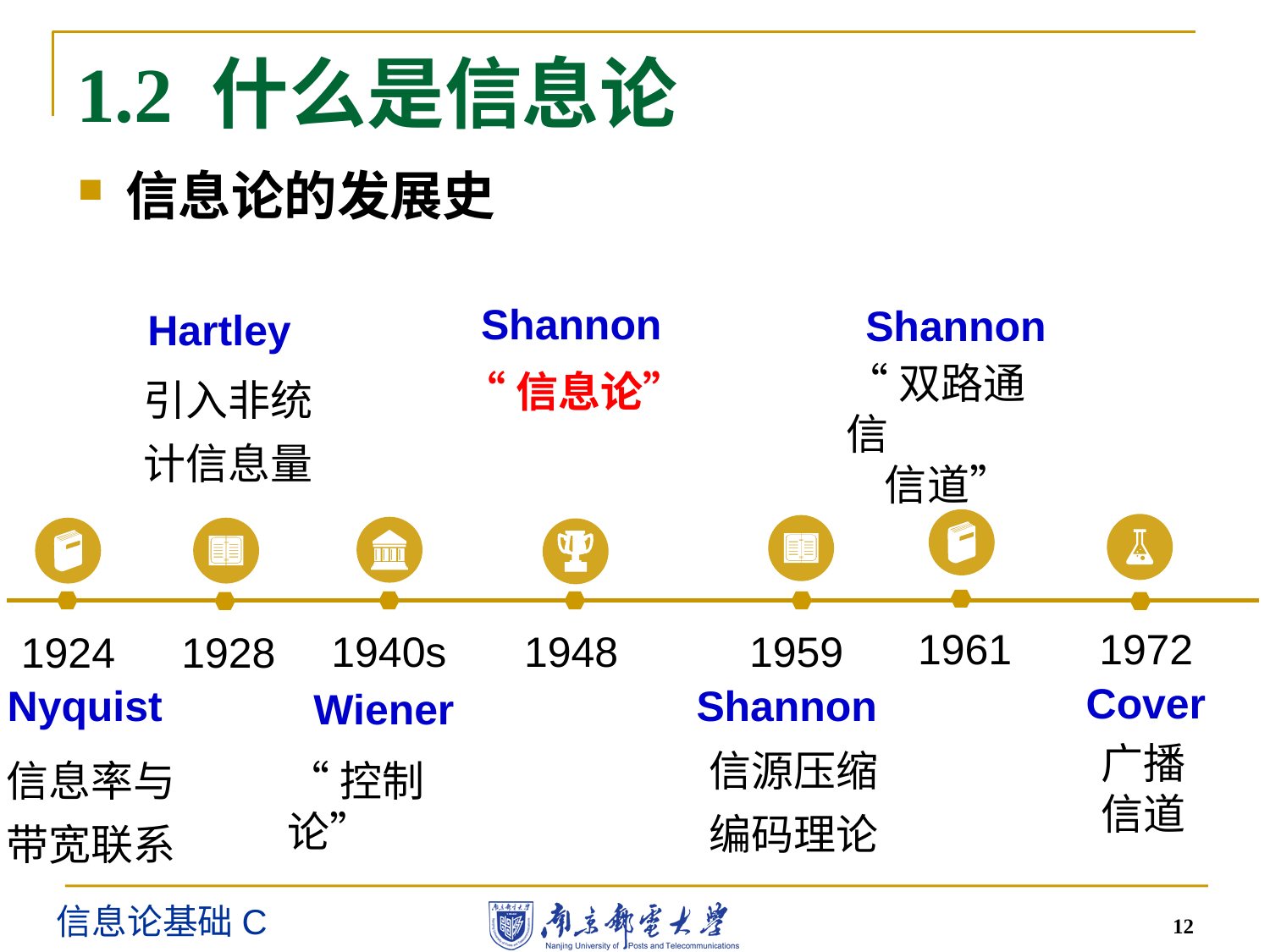

1.2 什么是信息论
信息论的发展史
Shannon
Shannon
Hartley
    “信息论”

“双路通信
   信道”
引入非统计信息量

1961
1972
1948
1959
1940s
1924
1928
Cover
Nyquist
Shannon
Wiener
信源压缩编码理论
广播信道
信息率与带宽联系
“控制论”
12